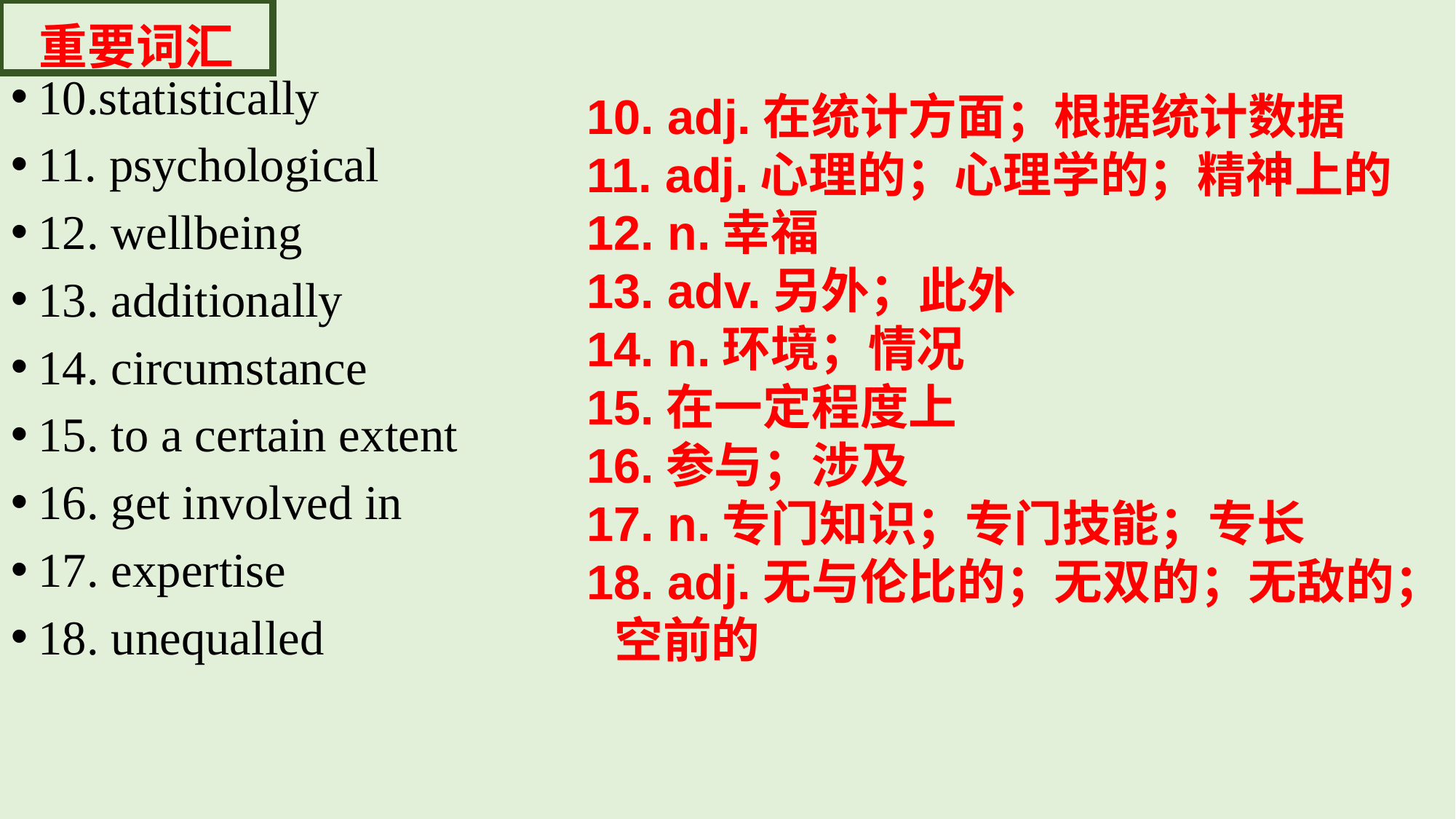

重要词汇
10.statistically
11. psychological
12. wellbeing
13. additionally
14. circumstance
15. to a certain extent
16. get involved in
17. expertise
18. unequalled

10. adj.在统计方面；根据统计数据
11. adj.心理的；心理学的；精神上的
12. n.幸福
13. adv.另外；此外
14. n.环境；情况
15.在一定程度上
16.参与；涉及
17. n.专门知识；专门技能；专长
18. adj.无与伦比的；无双的；无敌的；空前的